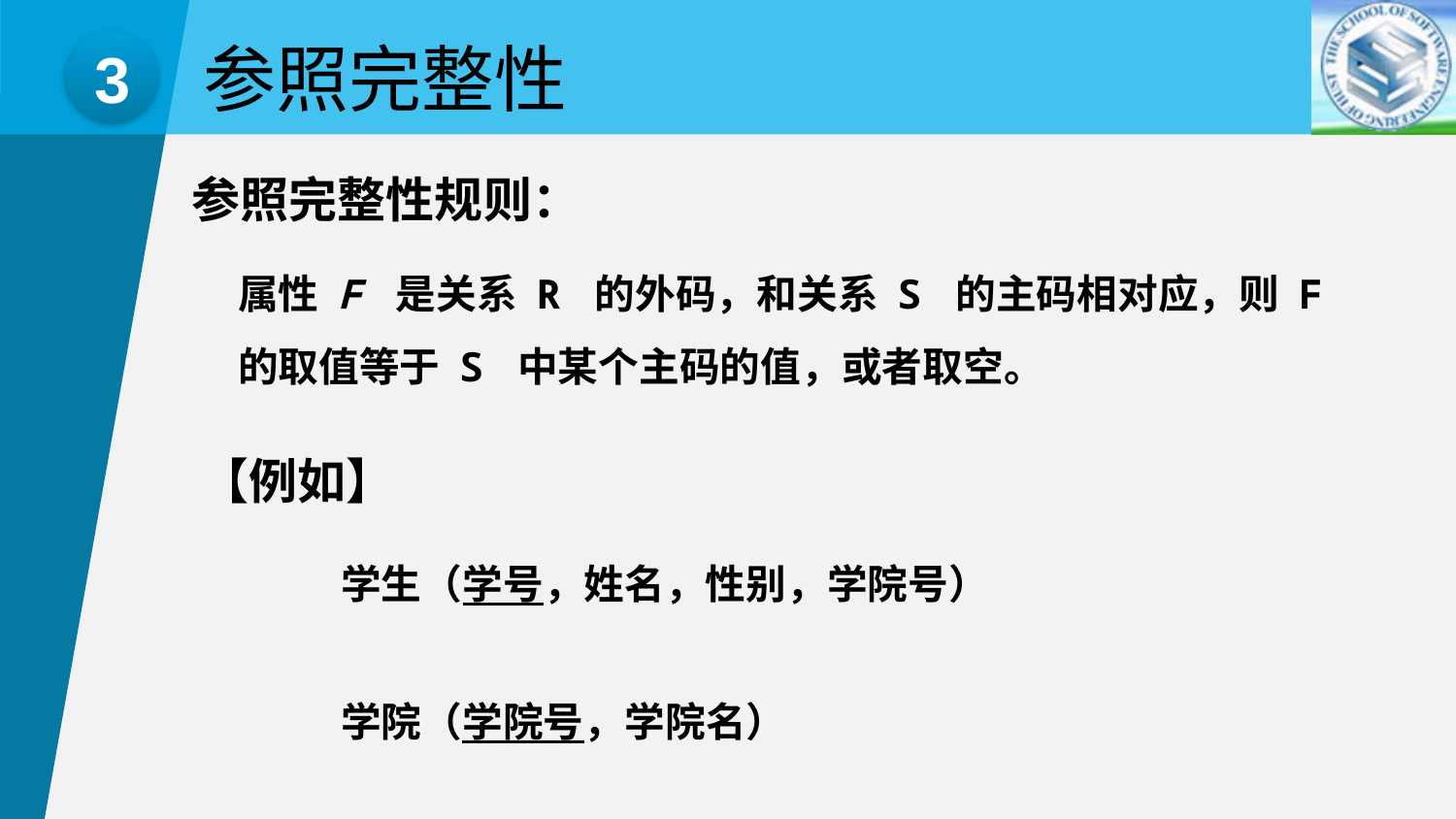

3
参照完整性
参照完整性规则：
属性 F 是关系 R 的外码，和关系 S 的主码相对应，则 F 的取值等于 S 中某个主码的值，或者取空。
【例如】
学生（学号，姓名，性别，学院号）
学院（学院号，学院名）